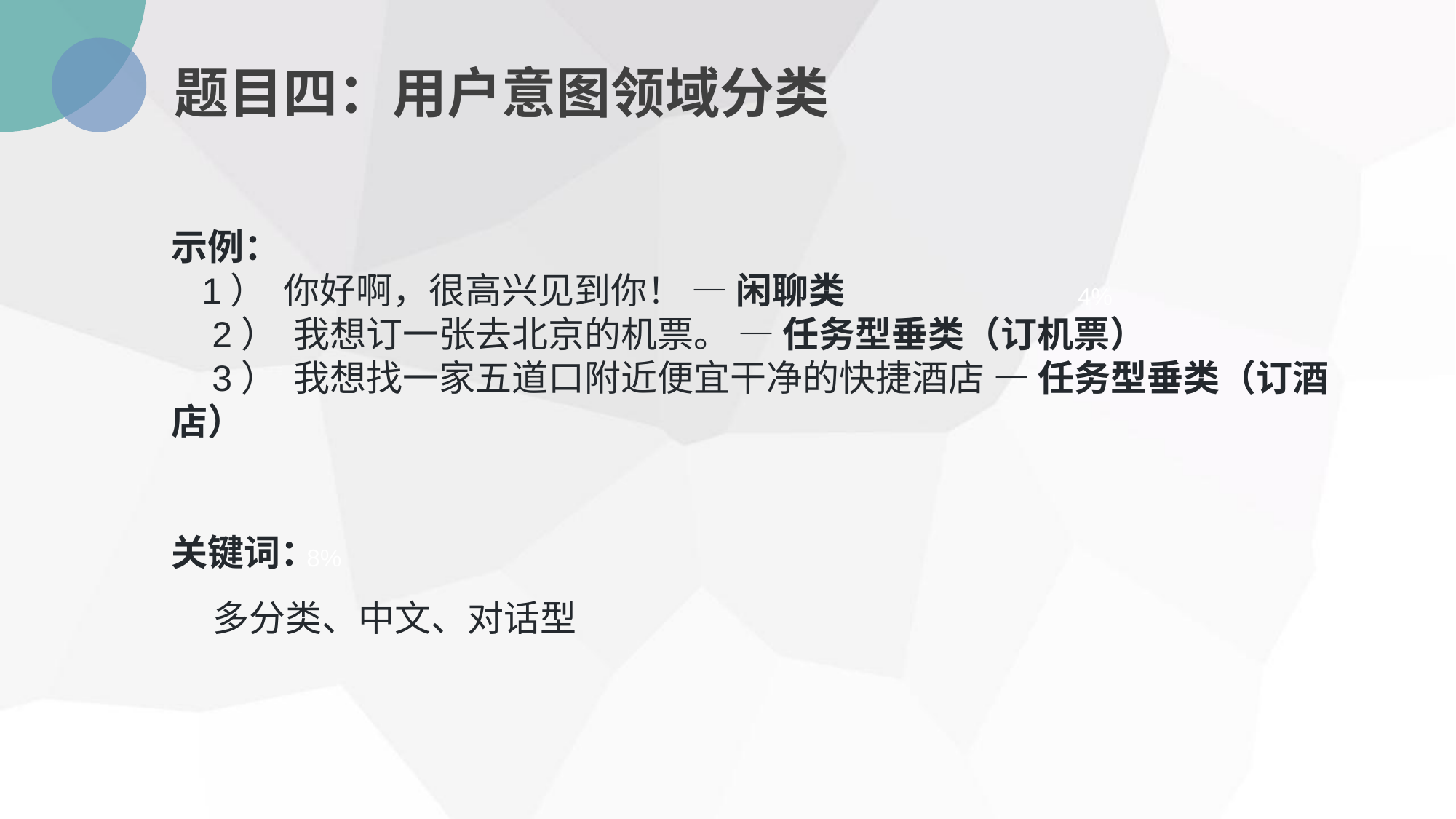

题目四：用户意图领域分类

示例：
    1）  你好啊，很高兴见到你！ — 闲聊类
    2）  我想订一张去北京的机票。 — 任务型垂类（订机票）
    3）  我想找一家五道口附近便宜干净的快捷酒店 — 任务型垂类（订酒店）

关键词：
    多分类、中文、对话型
4%
8%